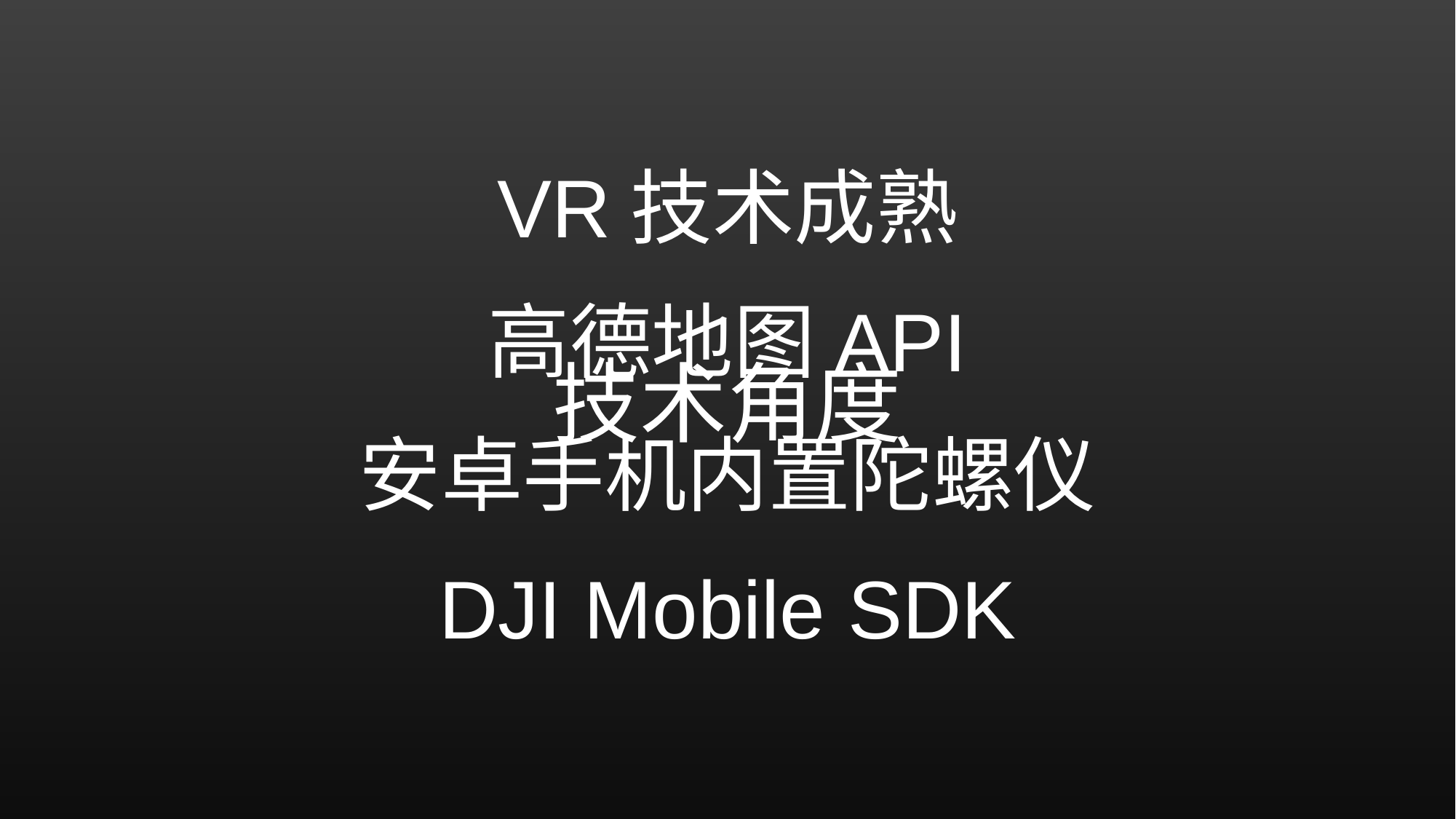

VR技术成熟
高德地图API
# 技术角度
安卓手机内置陀螺仪
DJI Mobile SDK